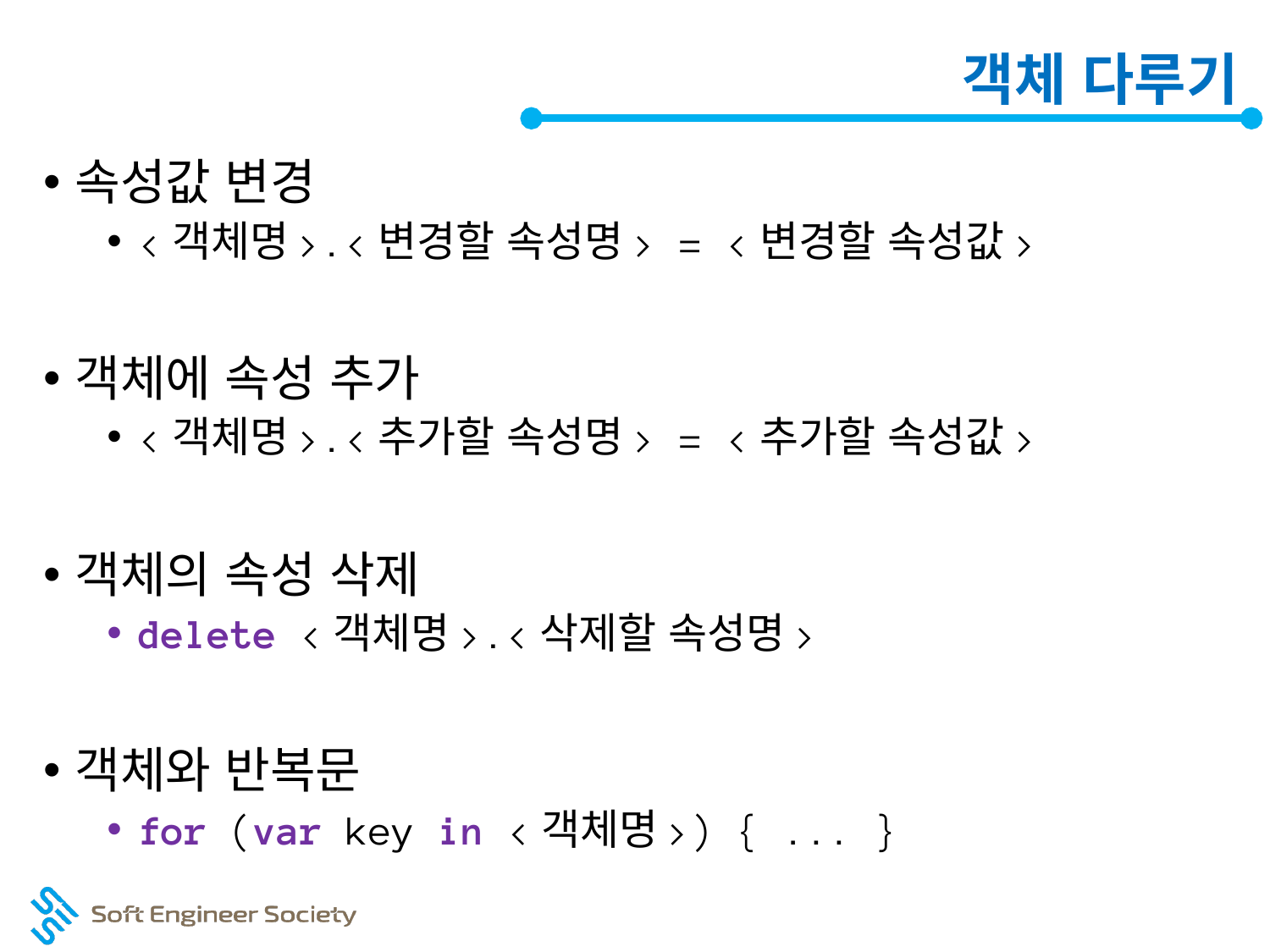

# 객체 다루기
속성값 변경
<객체명>.<변경할 속성명> = <변경할 속성값>

객체에 속성 추가
<객체명>.<추가할 속성명> = <추가할 속성값>

객체의 속성 삭제
delete <객체명>.<삭제할 속성명>

객체와 반복문
for (var key in <객체명>) { ... }